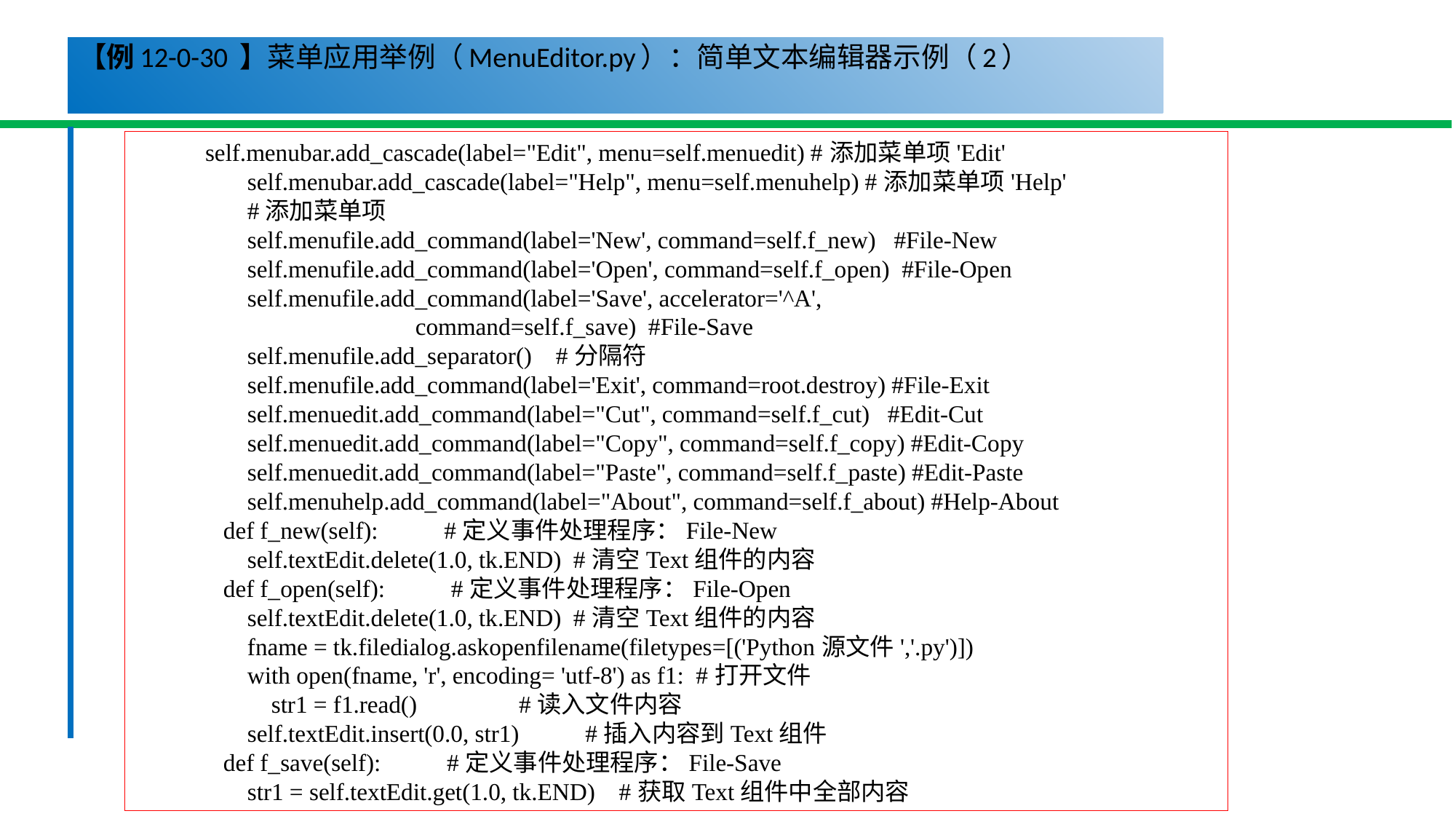

# 【例12-0-30 】菜单应用举例（MenuEditor.py）：简单文本编辑器示例（2）
 self.menubar.add_cascade(label="Edit", menu=self.menuedit) #添加菜单项'Edit'
        self.menubar.add_cascade(label="Help", menu=self.menuhelp) #添加菜单项'Help'
        #添加菜单项
        self.menufile.add_command(label='New', command=self.f_new)   #File-New
        self.menufile.add_command(label='Open', command=self.f_open)  #File-Open
        self.menufile.add_command(label='Save', accelerator='^A',
command=self.f_save)  #File-Save
        self.menufile.add_separator()    #分隔符
        self.menufile.add_command(label='Exit', command=root.destroy) #File-Exit
        self.menuedit.add_command(label="Cut", command=self.f_cut)   #Edit-Cut
        self.menuedit.add_command(label="Copy", command=self.f_copy) #Edit-Copy
        self.menuedit.add_command(label="Paste", command=self.f_paste) #Edit-Paste
        self.menuhelp.add_command(label="About", command=self.f_about) #Help-About
    def f_new(self):           #定义事件处理程序：File-New
        self.textEdit.delete(1.0, tk.END)  #清空Text组件的内容
    def f_open(self):           #定义事件处理程序：File-Open
        self.textEdit.delete(1.0, tk.END)  #清空Text组件的内容
        fname = tk.filedialog.askopenfilename(filetypes=[('Python源文件','.py')])
        with open(fname, 'r', encoding= 'utf-8') as f1:  #打开文件
            str1 = f1.read()                 #读入文件内容
        self.textEdit.insert(0.0, str1)           #插入内容到Text组件
    def f_save(self):           #定义事件处理程序：File-Save
        str1 = self.textEdit.get(1.0, tk.END)    #获取Text组件中全部内容